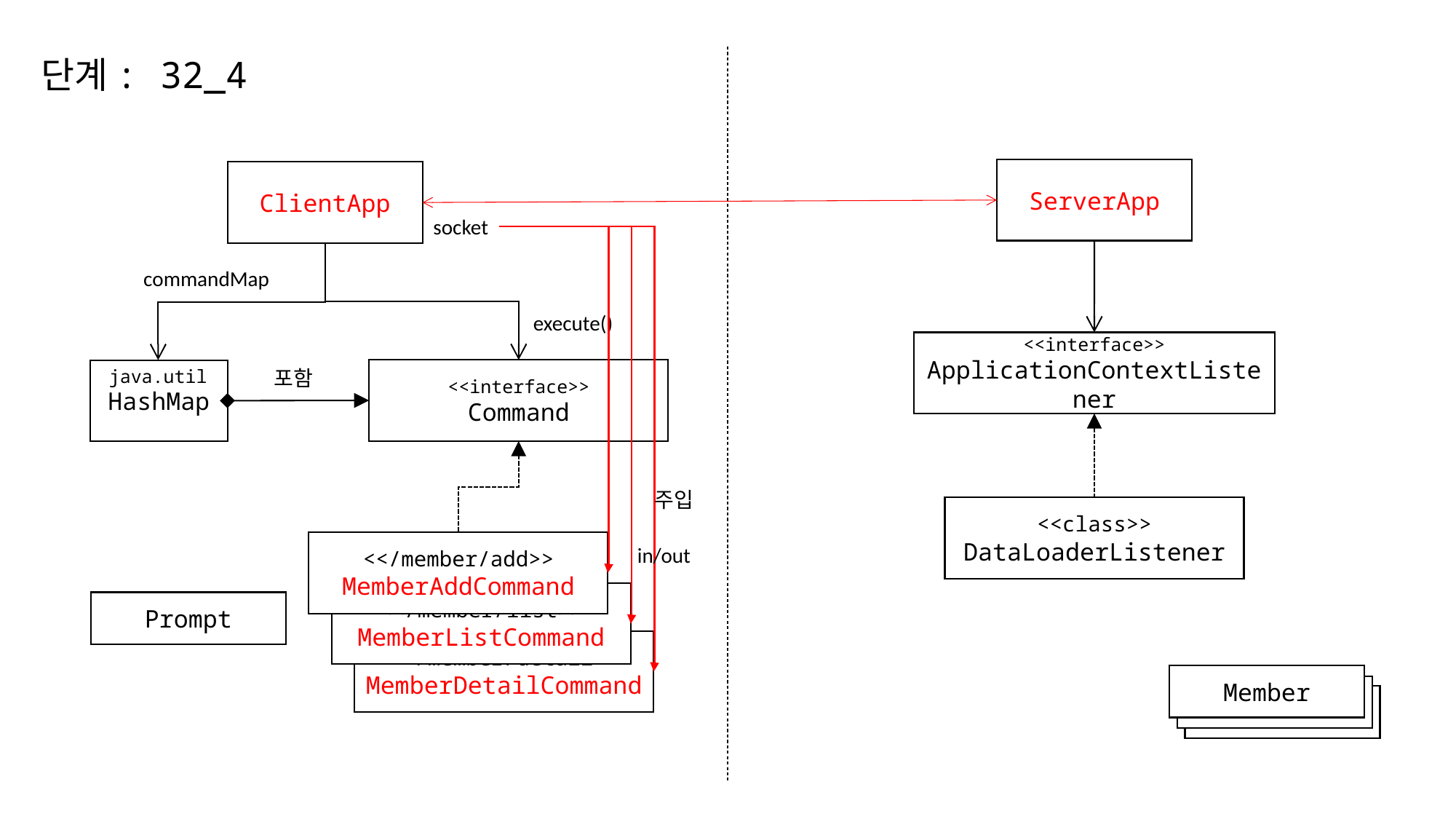

단계: 32_4
ServerApp
ClientApp
socket
commandMap
execute()
<<interface>>
ApplicationContextListener
<<interface>>
Command
포함
java.util
HashMap
주입
<<class>>
DataLoaderListener
<</member/add>>
MemberAddCommand
in/out
<</member/list>>
MemberListCommand
Prompt
<</member/detail>>
MemberDetailCommand
Member
Board
Lesson